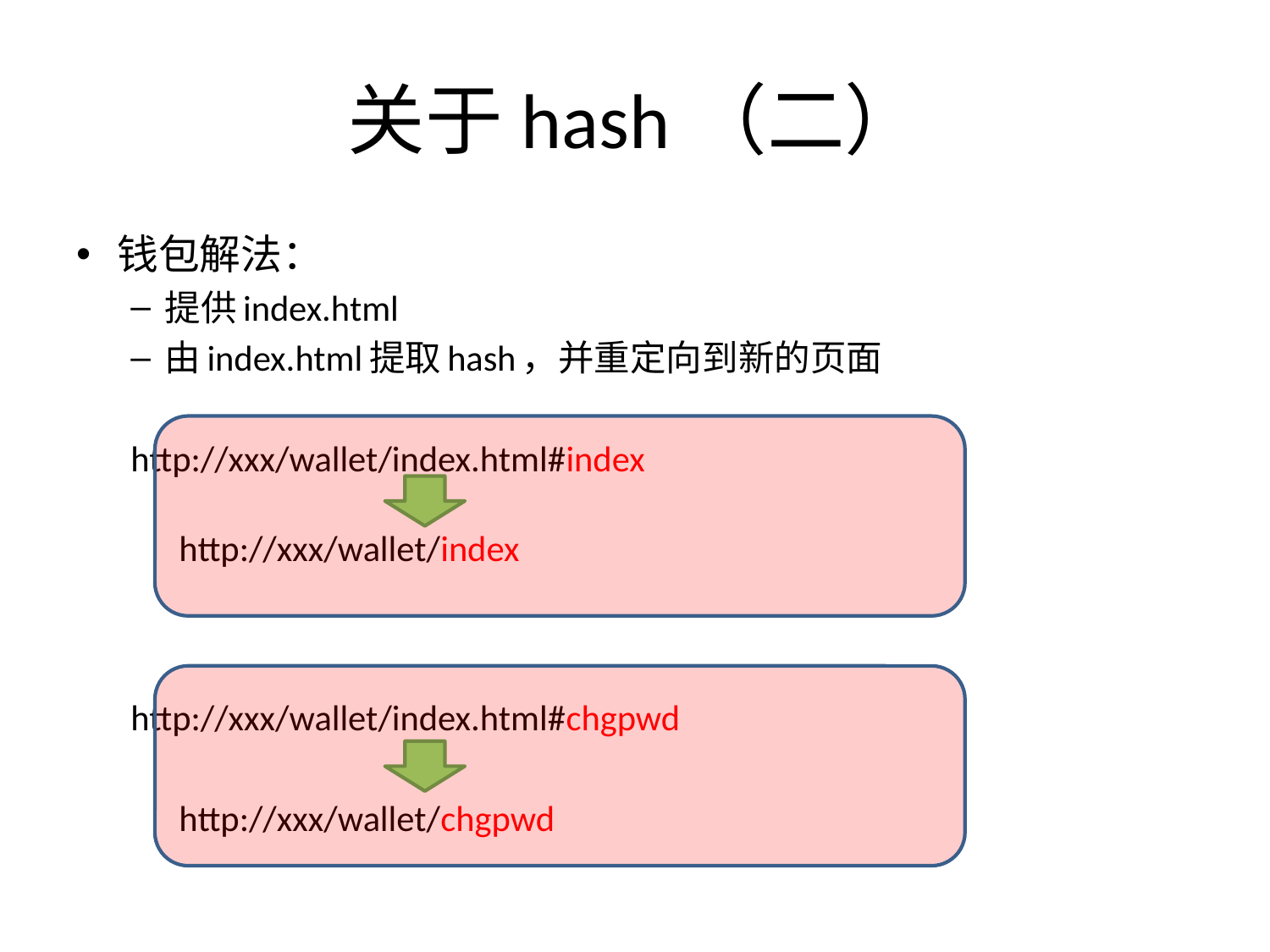

# 关于hash（二）
钱包解法：
提供index.html
由index.html提取hash，并重定向到新的页面

	http://xxx/wallet/index.html#index

      http://xxx/wallet/index

	http://xxx/wallet/index.html#chgpwd

      http://xxx/wallet/chgpwd